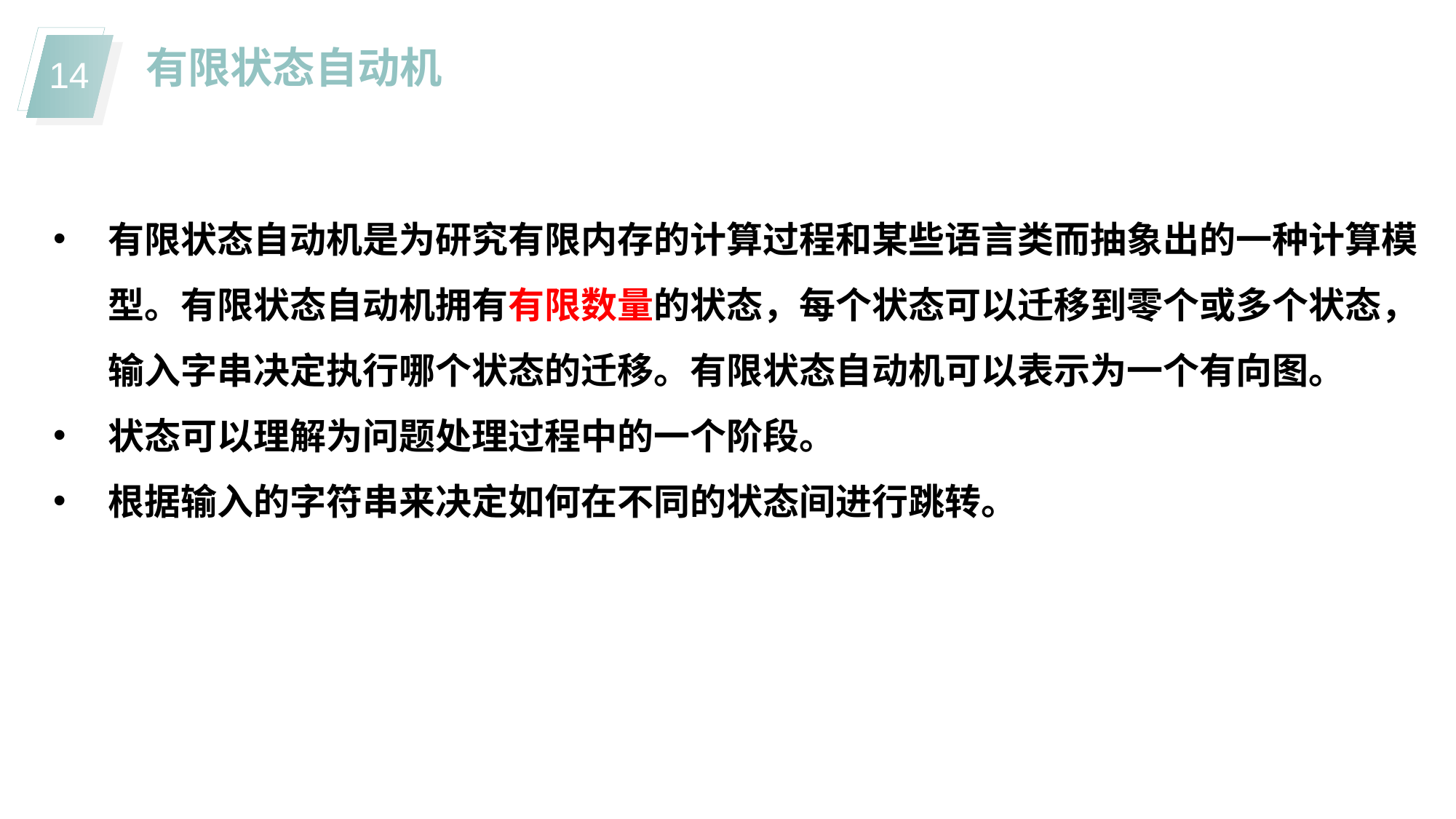

有限状态自动机
有限状态自动机是为研究有限内存的计算过程和某些语言类而抽象出的一种计算模型。有限状态自动机拥有有限数量的状态，每个状态可以迁移到零个或多个状态，输入字串决定执行哪个状态的迁移。有限状态自动机可以表示为一个有向图。
状态可以理解为问题处理过程中的一个阶段。
根据输入的字符串来决定如何在不同的状态间进行跳转。